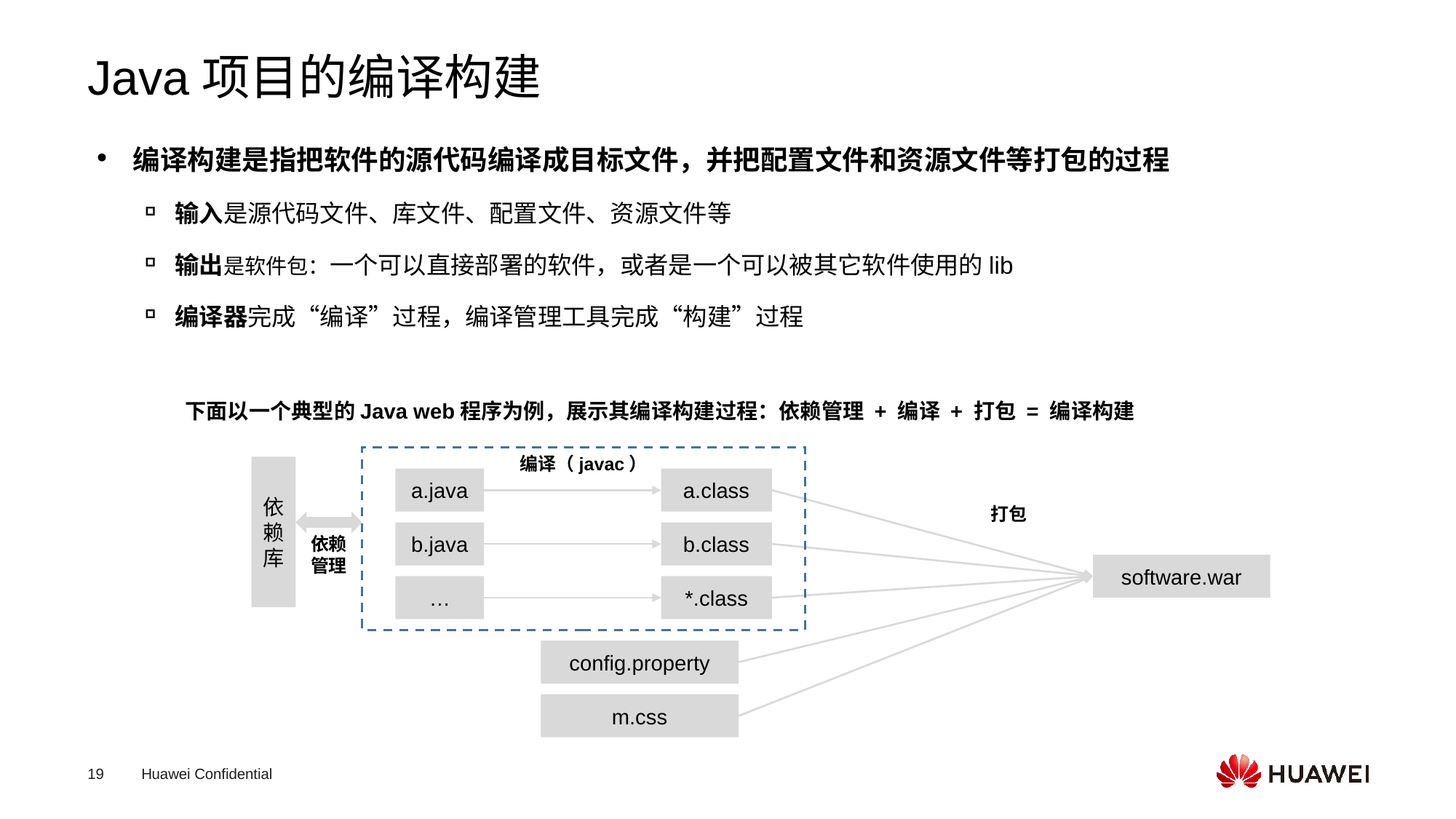

# Java项目的编译构建
编译构建是指把软件的源代码编译成目标文件，并把配置文件和资源文件等打包的过程
输入是源代码文件、库文件、配置文件、资源文件等
输出是软件包：一个可以直接部署的软件，或者是一个可以被其它软件使用的lib
编译器完成“编译”过程，编译管理工具完成“构建”过程

下面以一个典型的Java web程序为例，展示其编译构建过程：依赖管理 + 编译 + 打包 = 编译构建
编译（javac）
依赖库
a.java
a.class
打包

b.java
b.class
依赖管理
software.war
…
*.class
config.property
m.css